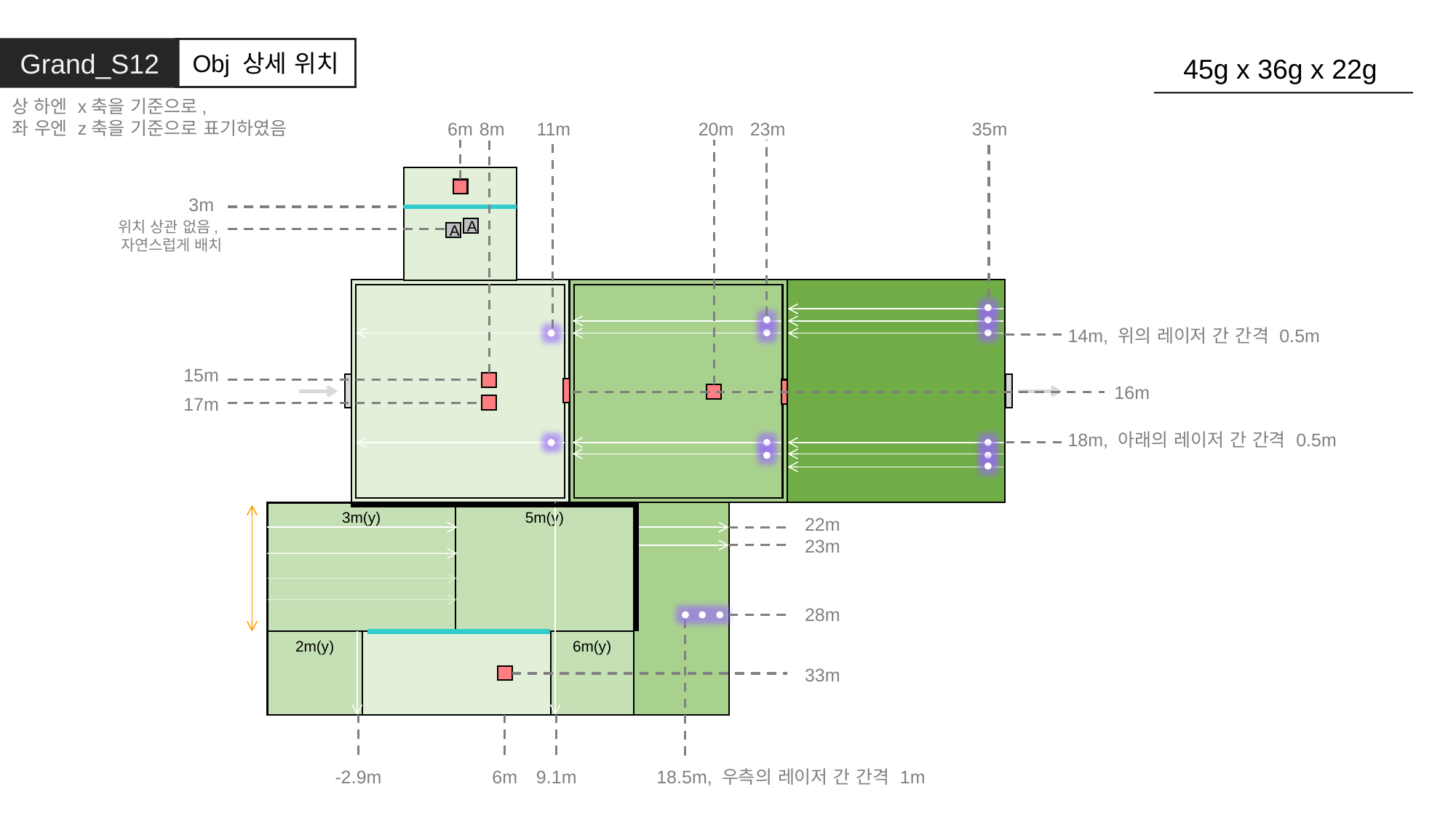

Grand_S12
Obj 상세 위치
45g x 36g x 22g
상 하엔 x축을 기준으로,
좌 우엔 z축을 기준으로 표기하였음

6m
8m
11m
20m
23m
35m

3m
위치 상관 없음,
자연스럽게 배치
A
A

14m, 위의 레이저 간 간격 0.5m

15m

16m

17m

18m, 아래의 레이저 간 간격 0.5m

3m(y)
5m(y)
22m
23m
28m

2m(y)

6m(y)
33m

-2.9m
6m
9.1m
18.5m, 우측의 레이저 간 간격 1m